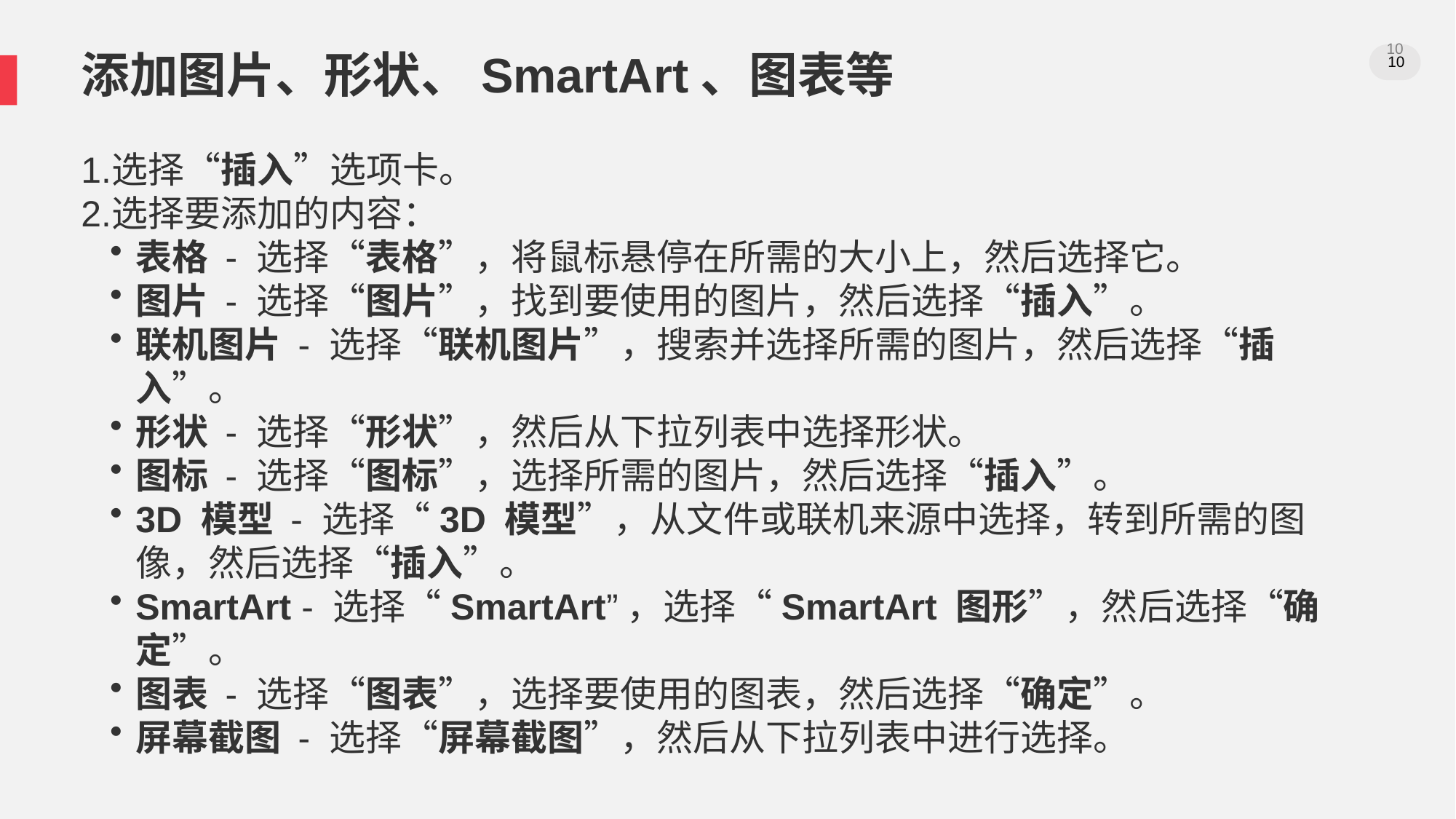

添加图片、形状、SmartArt、图表等

选择“插入”选项卡。
选择要添加的内容：
表格 - 选择“表格”，将鼠标悬停在所需的大小上，然后选择它。
图片 - 选择“图片”，找到要使用的图片，然后选择“插入”。
联机图片 - 选择“联机图片”，搜索并选择所需的图片，然后选择“插入”。
形状 - 选择“形状”，然后从下拉列表中选择形状。
图标 - 选择“图标”，选择所需的图片，然后选择“插入”。
3D 模型 - 选择“3D 模型”，从文件或联机来源中选择，转到所需的图像，然后选择“插入”。
SmartArt - 选择“SmartArt”，选择“SmartArt 图形”，然后选择“确定”。
图表 - 选择“图表”，选择要使用的图表，然后选择“确定”。
屏幕截图 - 选择“屏幕截图”，然后从下拉列表中进行选择。

10
10